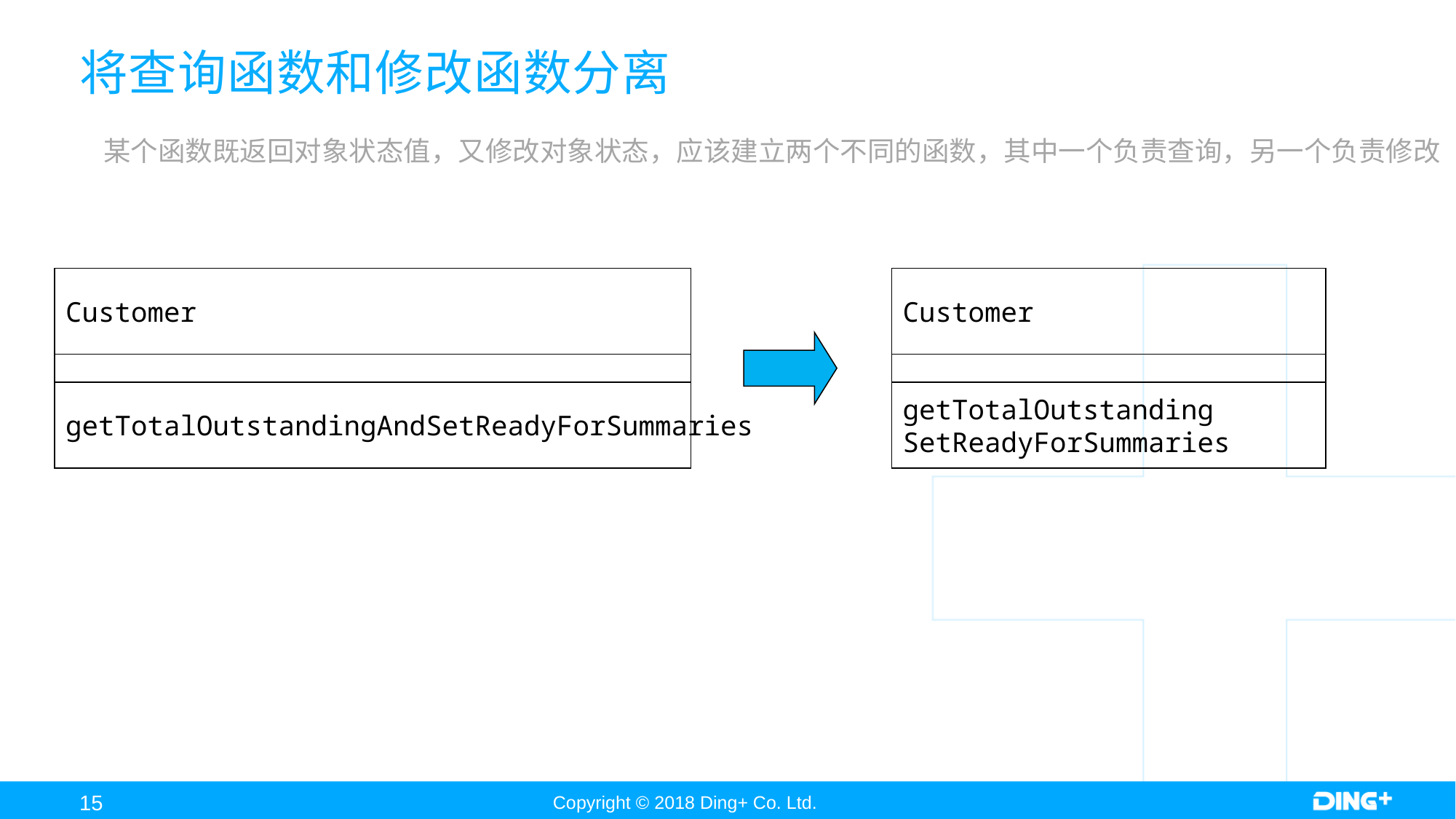

# 将查询函数和修改函数分离
某个函数既返回对象状态值，又修改对象状态，应该建立两个不同的函数，其中一个负责查询，另一个负责修改
Customer
Customer

getTotalOutstandingAndSetReadyForSummaries
getTotalOutstanding
SetReadyForSummaries
15
Copyright © 2018 Ding+ Co. Ltd.